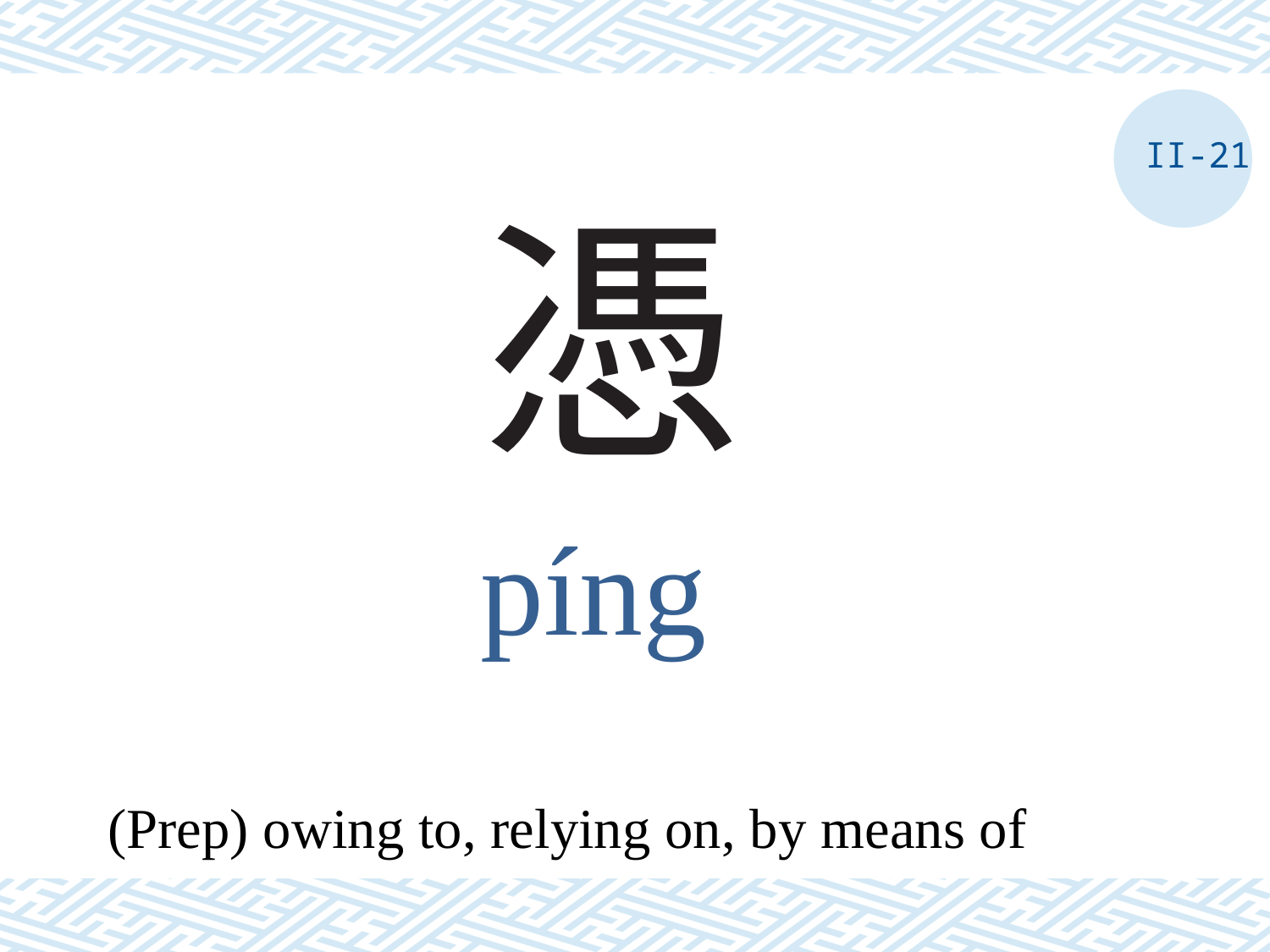

II-21

# 憑
píng
(Prep) owing to, relying on, by means of